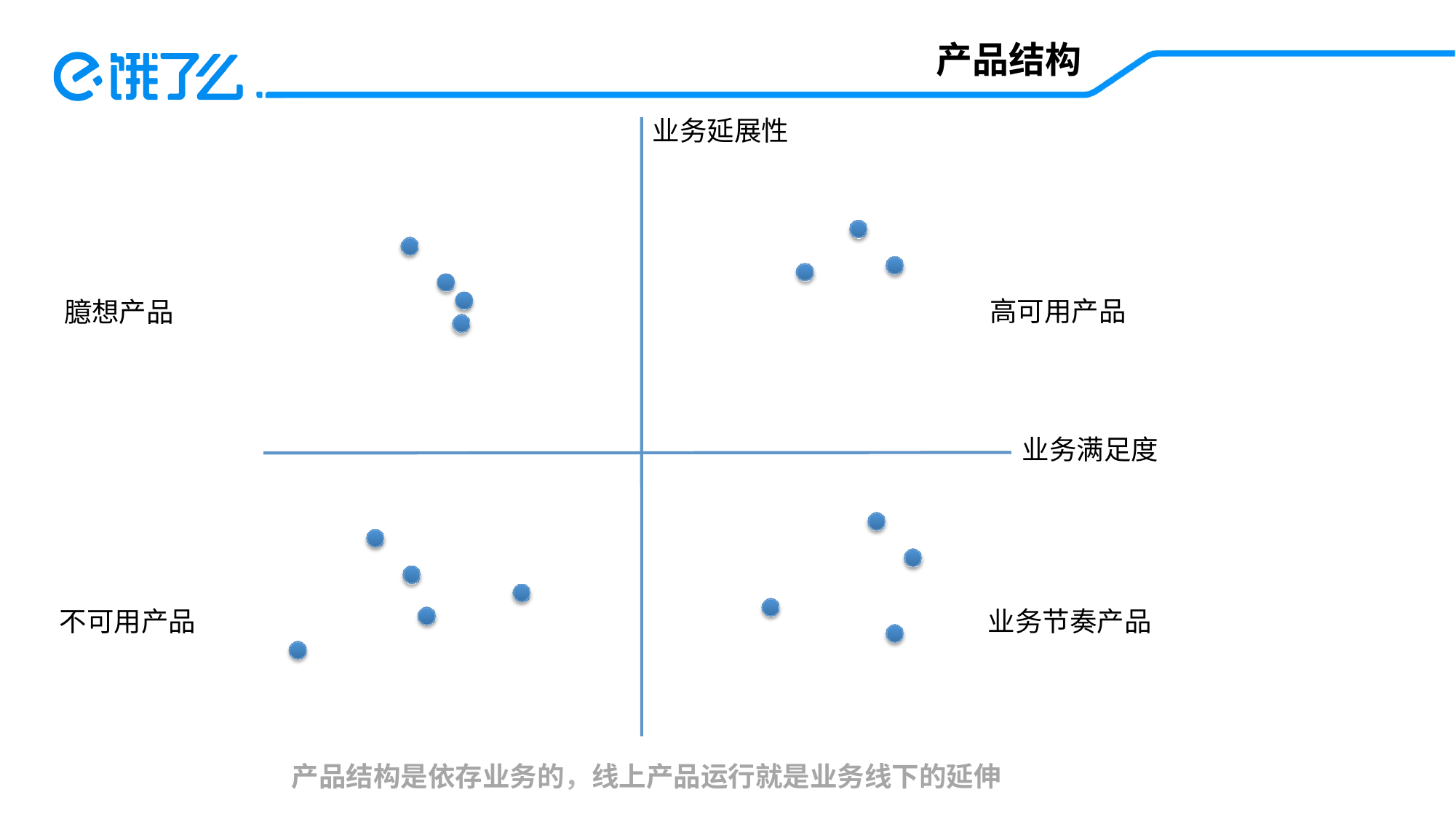

# 产品结构
业务延展性

高可用产品
臆想产品

业务满足度

不可用产品
业务节奏产品

产品结构是依存业务的，线上产品运行就是业务线下的延伸